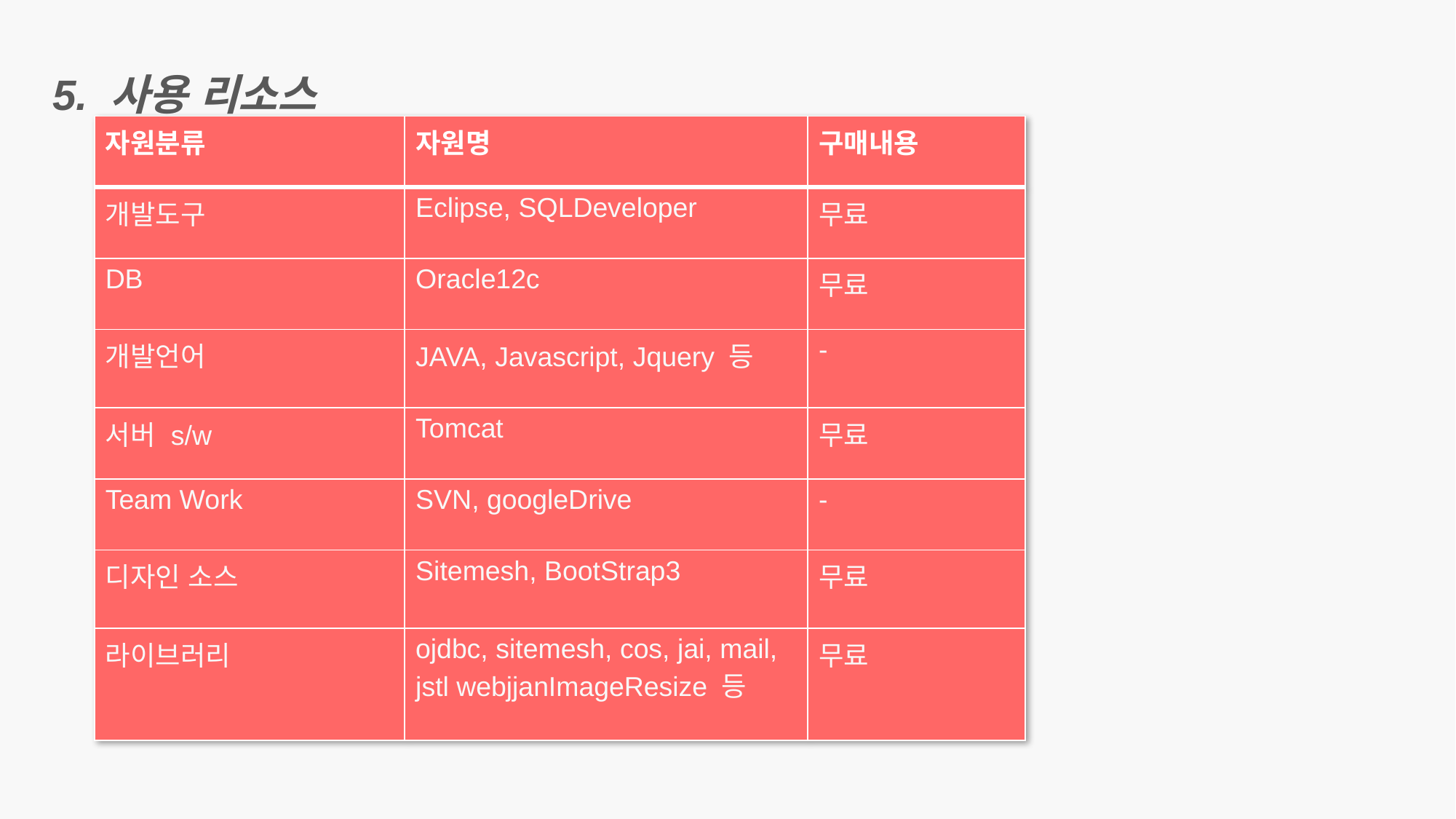

5. 사용 리소스
| 자원분류 | 자원명 | 구매내용 |
| --- | --- | --- |
| 개발도구 | Eclipse, SQLDeveloper | 무료 |
| DB | Oracle12c | 무료 |
| 개발언어 | JAVA, Javascript, Jquery 등 | - |
| 서버 s/w | Tomcat | 무료 |
| Team Work | SVN, googleDrive | - |
| 디자인 소스 | Sitemesh, BootStrap3 | 무료 |
| 라이브러리 | ojdbc, sitemesh, cos, jai, mail, jstl webjjanImageResize 등 | 무료 |